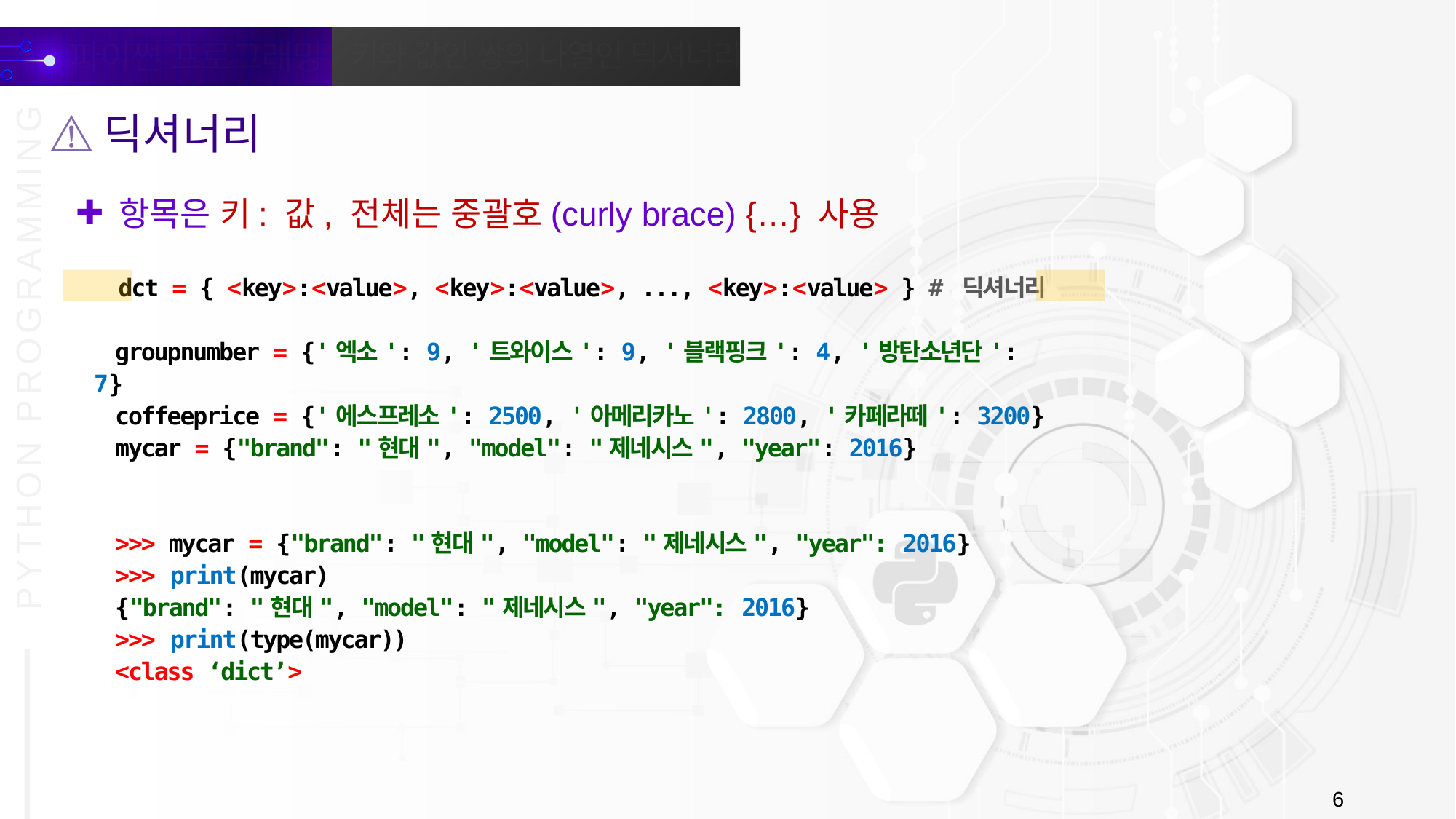

딕셔너리
항목은 키: 값, 전체는 중괄호(curly brace) {…} 사용
dct = { <key>:<value>, <key>:<value>, ..., <key>:<value> } # 딕셔너리

groupnumber = {'엑소': 9, '트와이스': 9, '블랙핑크': 4, '방탄소년단': 7}
coffeeprice = {'에스프레소': 2500, '아메리카노': 2800, '카페라떼': 3200}
mycar = {"brand": "현대", "model": "제네시스", "year": 2016}

>>> mycar = {"brand": "현대", "model": "제네시스", "year": 2016}
>>> print(mycar)
{"brand": "현대", "model": "제네시스", "year": 2016}
>>> print(type(mycar))
<class ‘dict’>

6